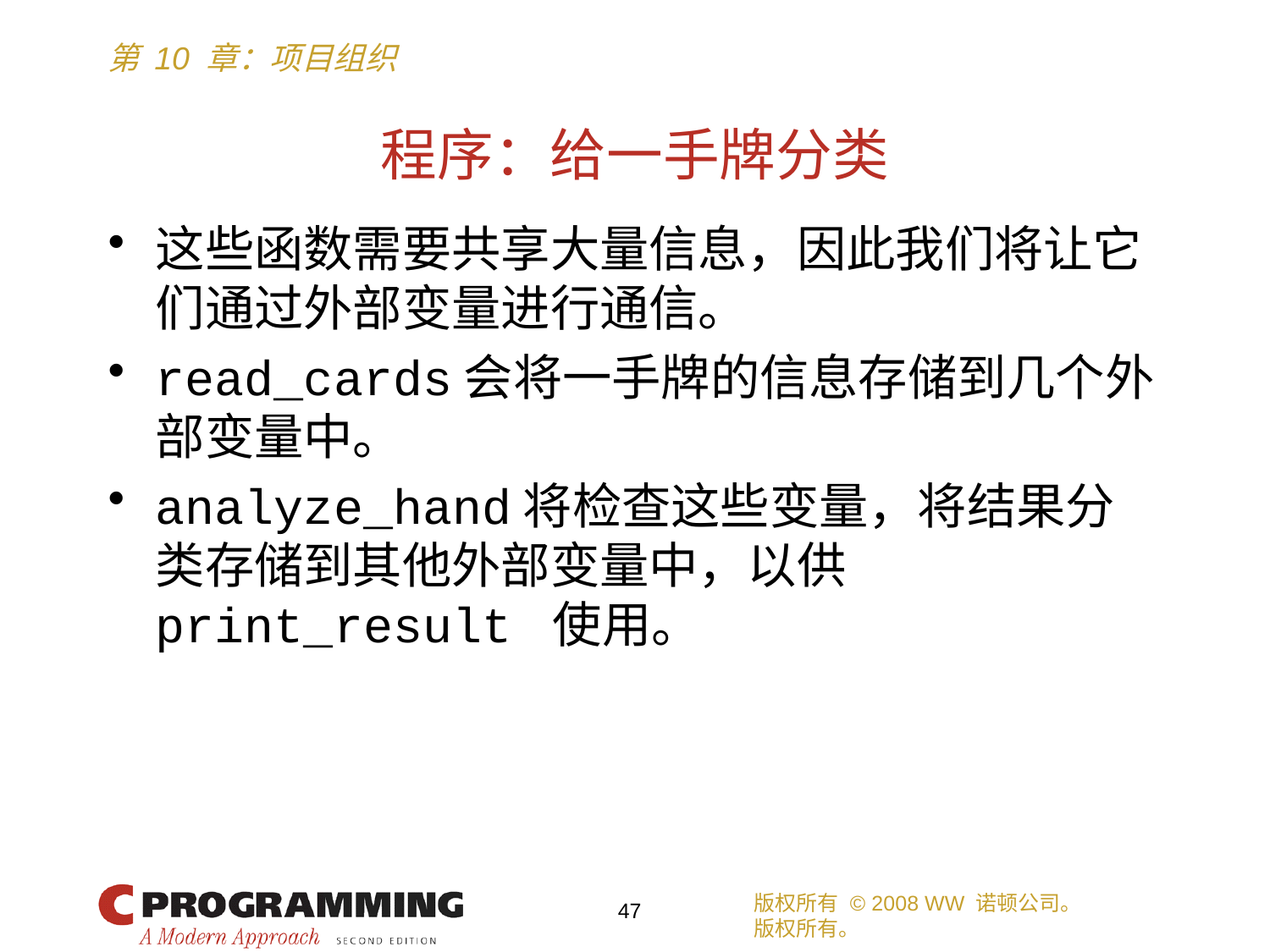

# 程序：给一手牌分类
这些函数需要共享大量信息，因此我们将让它们通过外部变量进行通信。
read_cards会将一手牌的信息存储到几个外部变量中。
analyze_hand将检查这些变量，将结果分类存储到其他外部变量中，以供print_result 使用。
版权所有 © 2008 WW 诺顿公司。
版权所有。
47